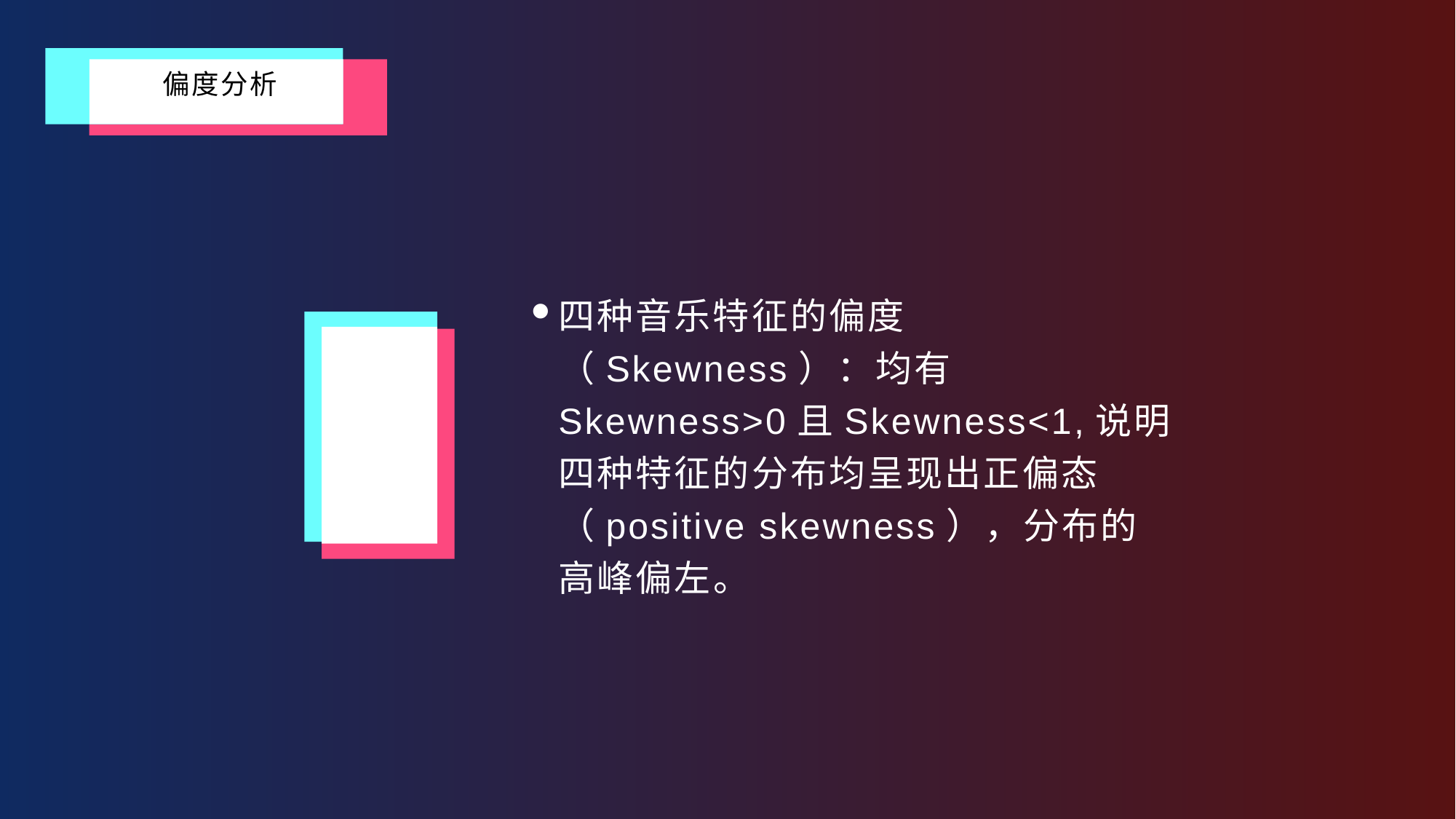

偏度分析
四种音乐特征的偏度（Skewness）：均有Skewness>0且Skewness<1,说明四种特征的分布均呈现出正偏态（positive skewness），分布的高峰偏左。